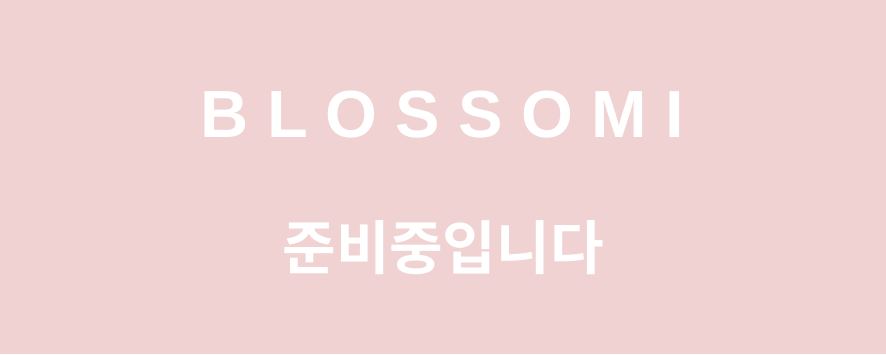

B L O S S O M I

준비중입니다